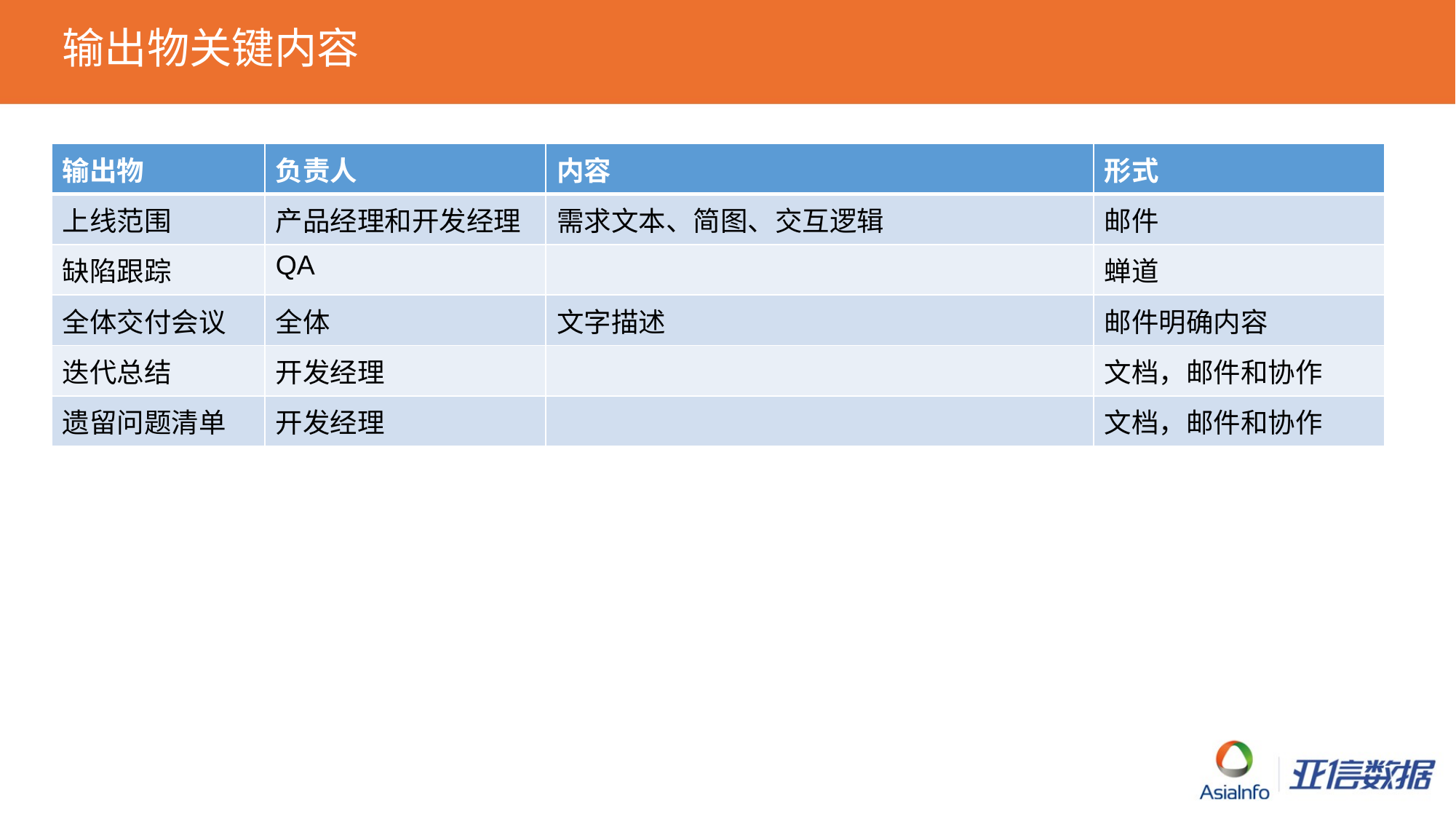

# 输出物关键内容
| 输出物 | 负责人 | 内容 | 形式 |
| --- | --- | --- | --- |
| 上线范围 | 产品经理和开发经理 | 需求文本、简图、交互逻辑 | 邮件 |
| 缺陷跟踪 | QA |  | 蝉道 |
| 全体交付会议 | 全体 | 文字描述 | 邮件明确内容 |
| 迭代总结 | 开发经理 |  | 文档，邮件和协作 |
| 遗留问题清单 | 开发经理 |  | 文档，邮件和协作 |